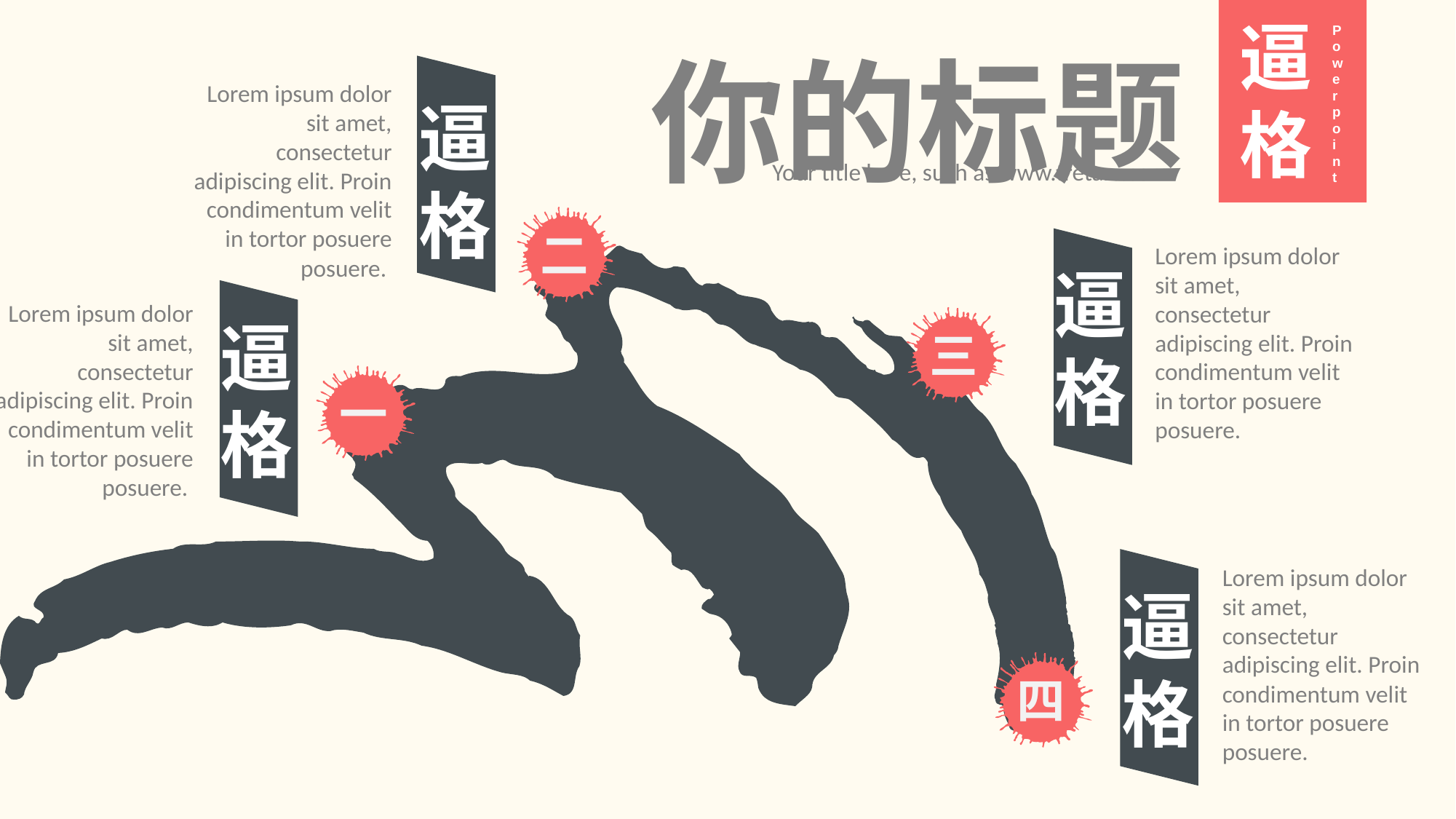

你的标题

逼格
Powerpoint
Lorem ipsum dolor sit amet, consectetur adipiscing elit. Proin condimentum velit in tortor posuere posuere.
逼格

Your title here, such as www.tretars.com

二
Lorem ipsum dolor sit amet, consectetur adipiscing elit. Proin condimentum velit in tortor posuere posuere.

逼格
Lorem ipsum dolor sit amet, consectetur adipiscing elit. Proin condimentum velit in tortor posuere posuere.
逼格

三

一
Lorem ipsum dolor sit amet, consectetur adipiscing elit. Proin condimentum velit in tortor posuere posuere.
逼格

四